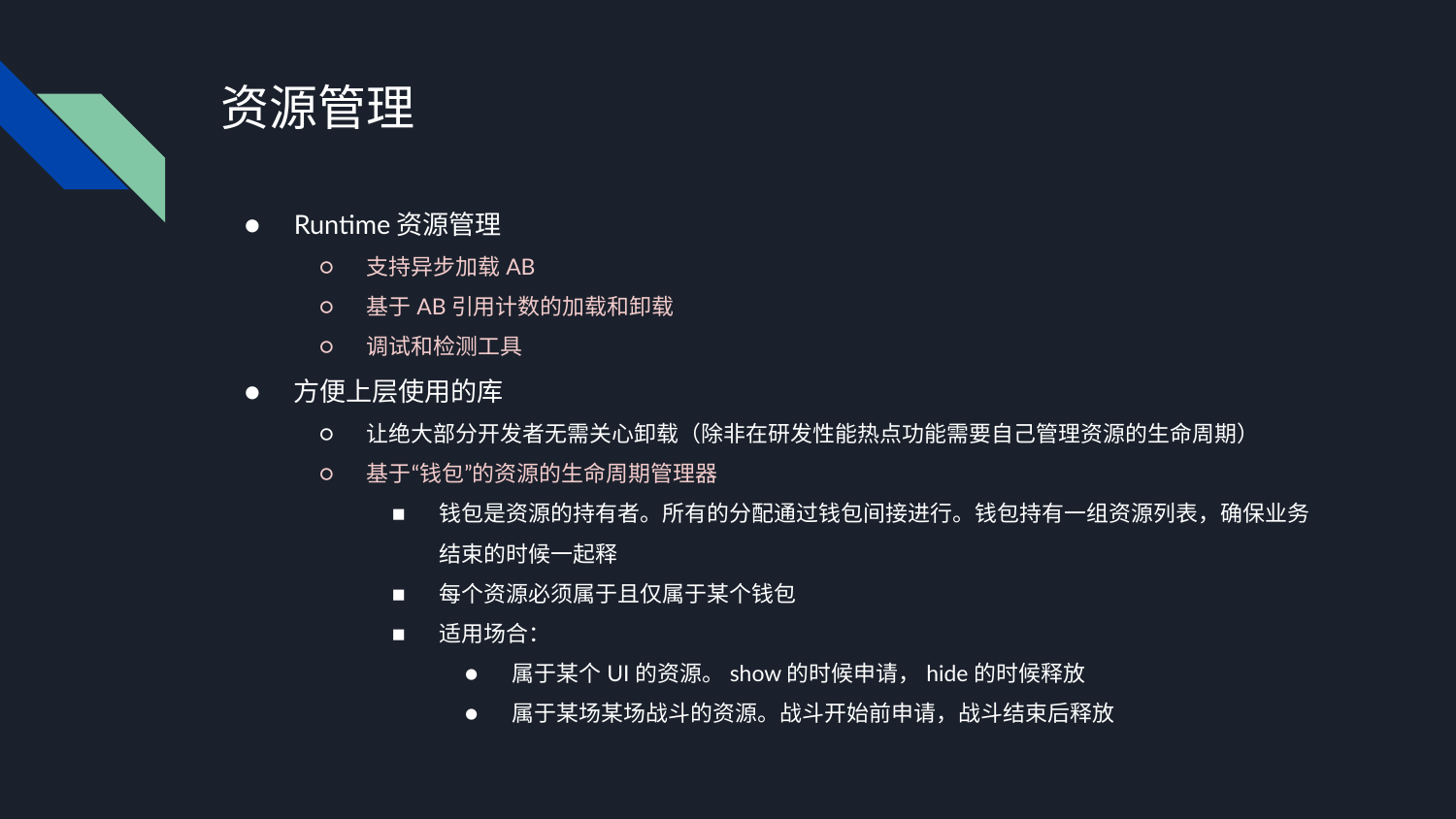

# 资源管理
Runtime资源管理
支持异步加载AB
基于AB引用计数的加载和卸载
调试和检测工具
方便上层使用的库
让绝大部分开发者无需关心卸载（除非在研发性能热点功能需要自己管理资源的生命周期）
基于“钱包”的资源的生命周期管理器
钱包是资源的持有者。所有的分配通过钱包间接进行。钱包持有一组资源列表，确保业务结束的时候一起释
每个资源必须属于且仅属于某个钱包
适用场合：
属于某个UI的资源。show的时候申请，hide的时候释放
属于某场某场战斗的资源。战斗开始前申请，战斗结束后释放